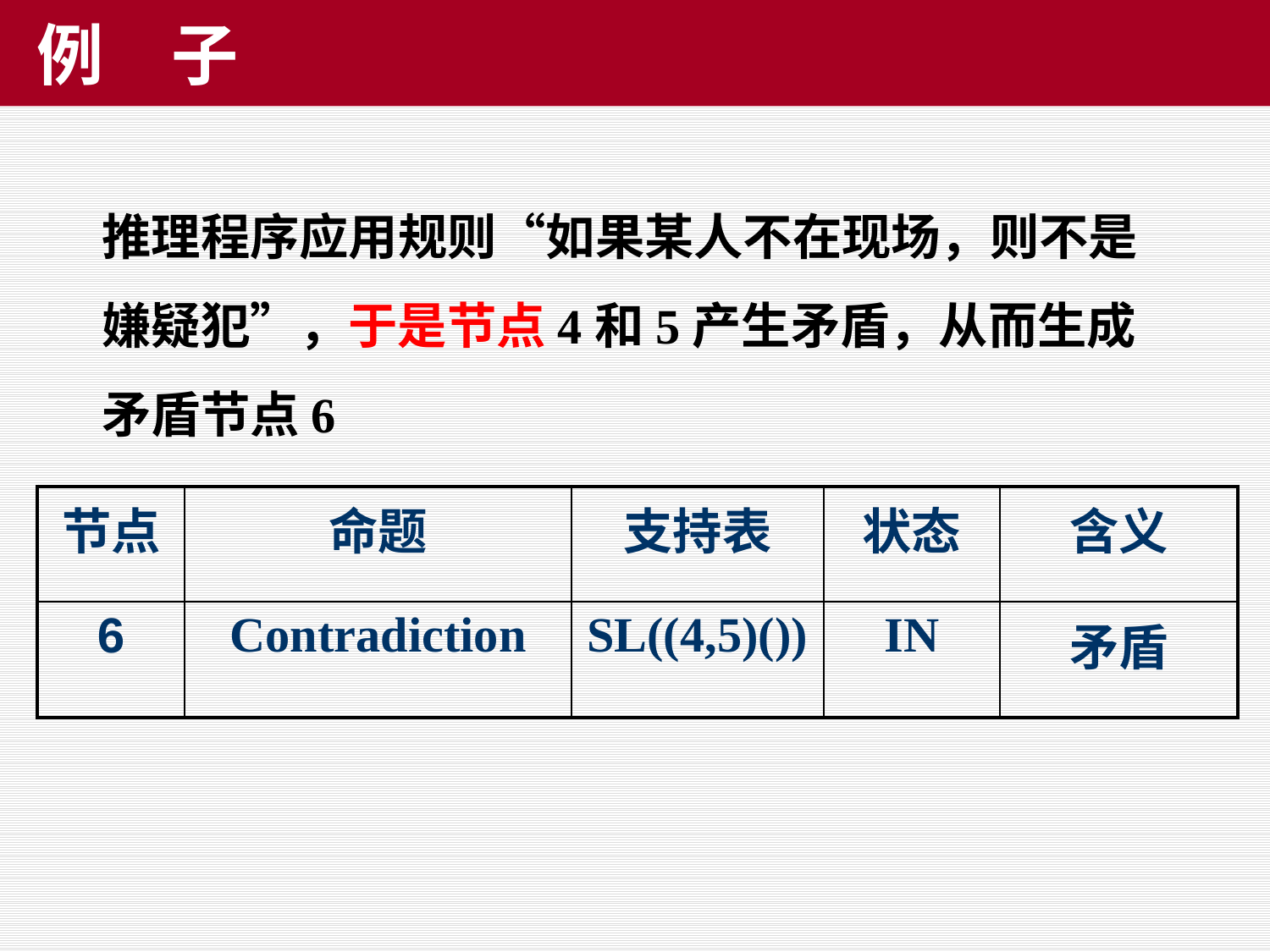

# 例　子
推理程序应用规则“如果某人不在现场，则不是嫌疑犯”，于是节点4和5产生矛盾，从而生成矛盾节点6
| 节点 | 命题 | 支持表 | 状态 | 含义 |
| --- | --- | --- | --- | --- |
| 6 | Contradiction | SL((4,5)()) | IN | 矛盾 |